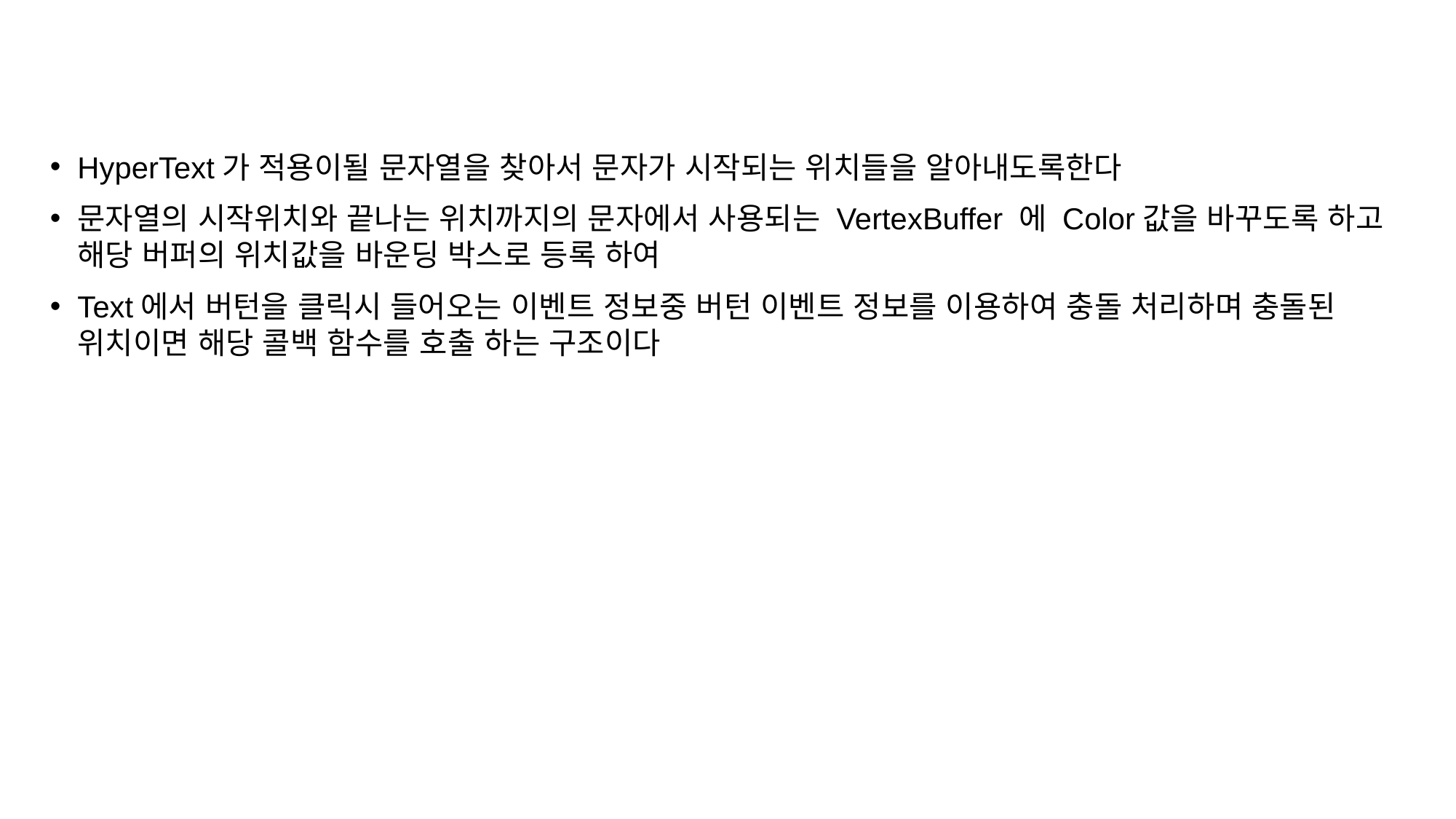

#
HyperText가 적용이될 문자열을 찾아서 문자가 시작되는 위치들을 알아내도록한다
문자열의 시작위치와 끝나는 위치까지의 문자에서 사용되는 VertexBuffer 에 Color값을 바꾸도록 하고 해당 버퍼의 위치값을 바운딩 박스로 등록 하여
Text에서 버턴을 클릭시 들어오는 이벤트 정보중 버턴 이벤트 정보를 이용하여 충돌 처리하며 충돌된 위치이면 해당 콜백 함수를 호출 하는 구조이다